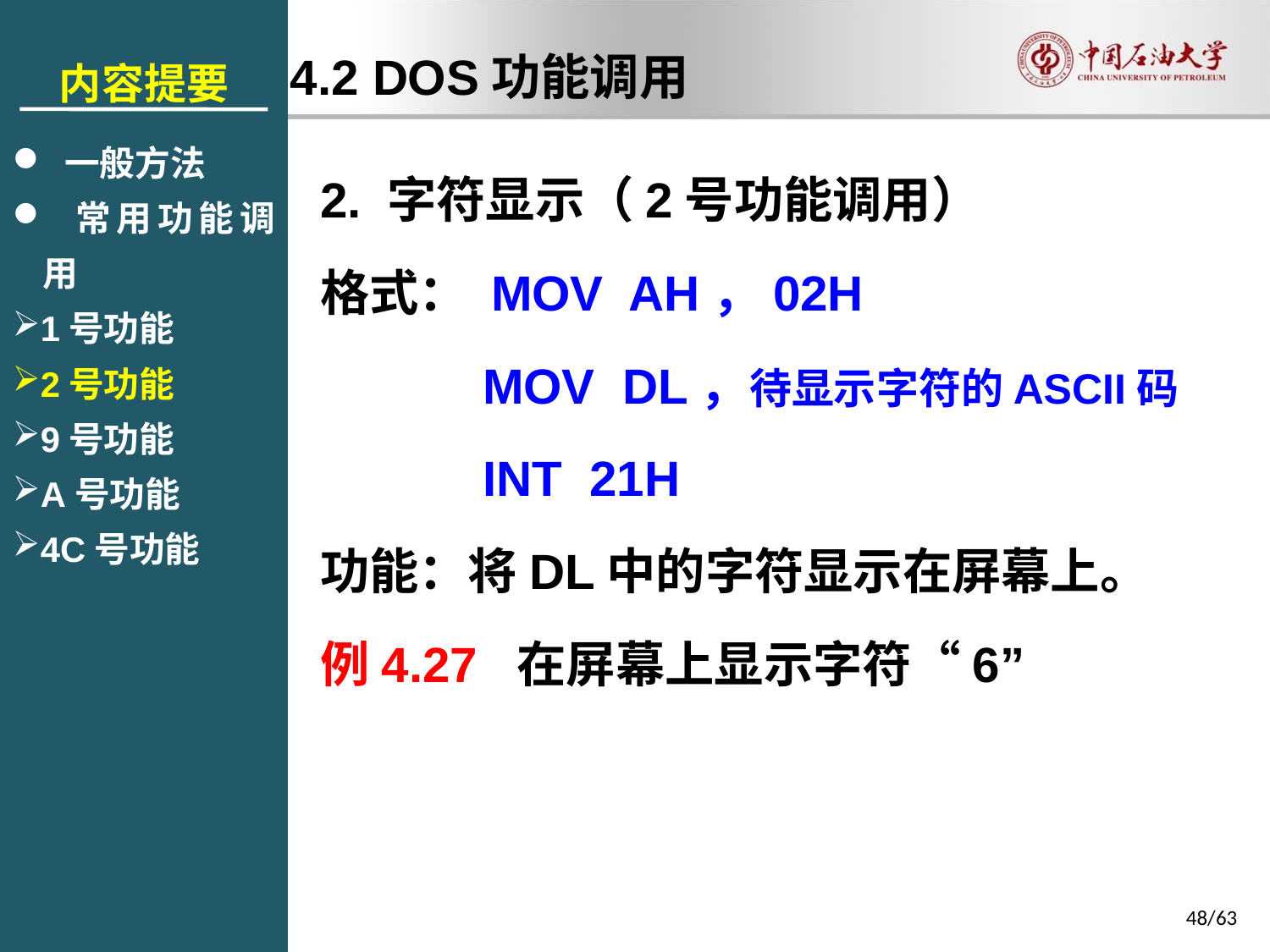

内容提要
 一般方法
 常用功能调用
1号功能
2号功能
9号功能
A号功能
4C号功能
4.2 DOS功能调用
2. 字符显示（2号功能调用）
格式： MOV  AH，02H
MOV  DL，待显示字符的ASCII码
INT  21H
功能：将DL中的字符显示在屏幕上。
例4.27  在屏幕上显示字符“6”
48/63